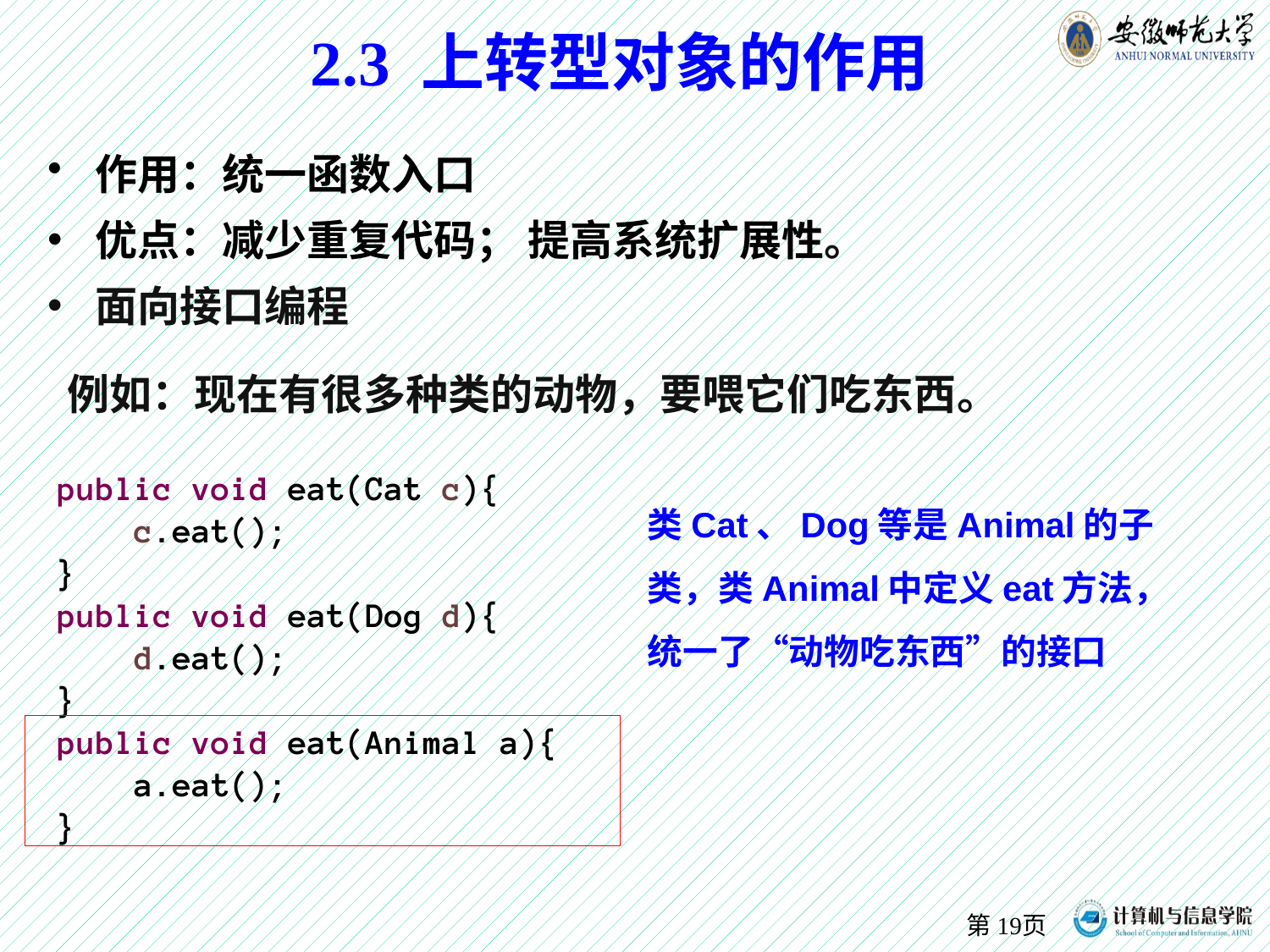

2.3 上转型对象的作用
作用：统一函数入口
优点：减少重复代码； 提高系统扩展性。
面向接口编程
例如：现在有很多种类的动物，要喂它们吃东西。
public void eat(Cat c){
    c.eat();
}
public void eat(Dog d){
    d.eat();
}
public void eat(Animal a){
    a.eat();
}
类Cat、Dog等是Animal的子类，类Animal中定义eat方法，统一了“动物吃东西”的接口

第19页